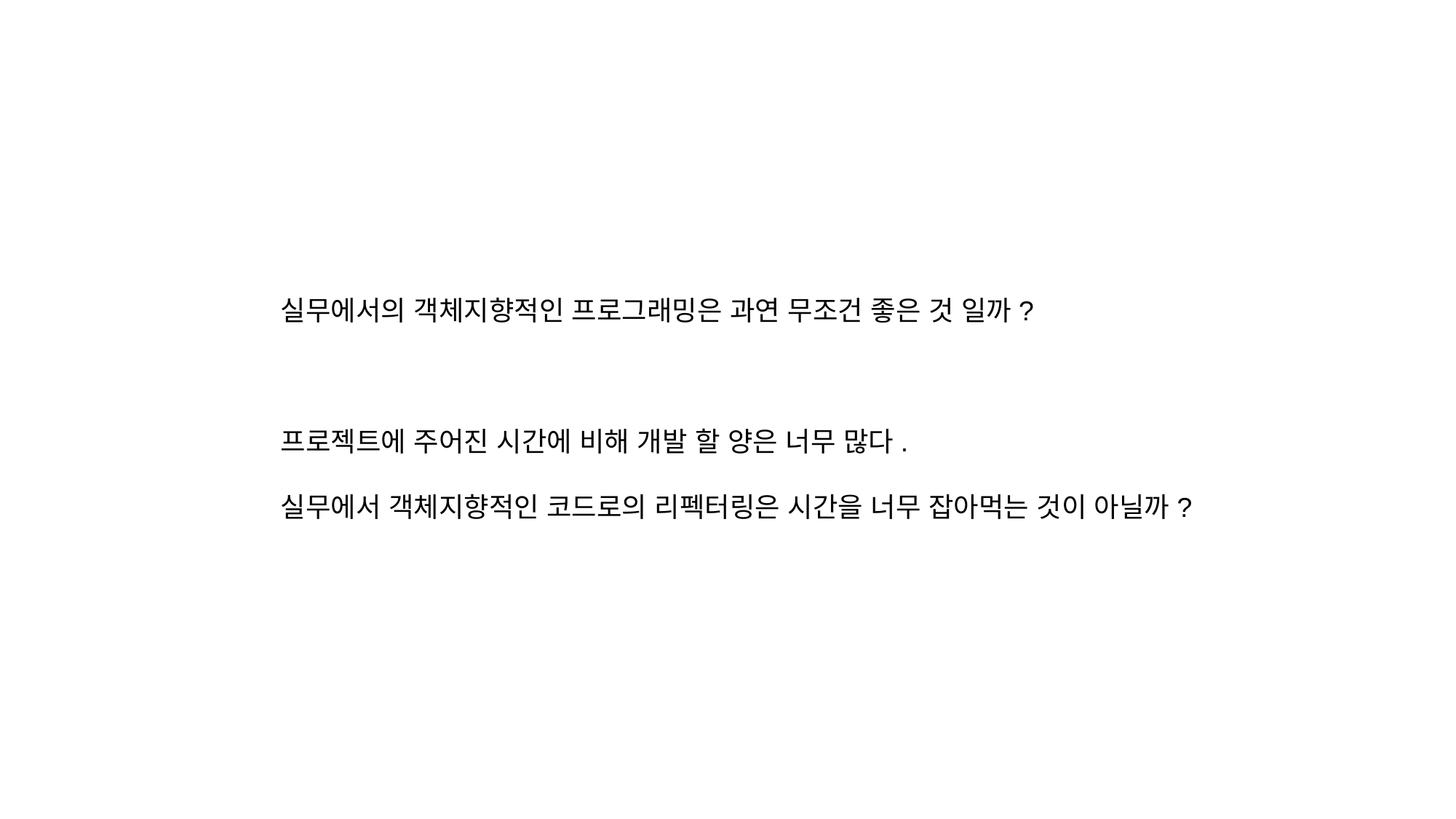

실무에서의 객체지향적인 프로그래밍은 과연 무조건 좋은 것 일까?

프로젝트에 주어진 시간에 비해 개발 할 양은 너무 많다.

실무에서 객체지향적인 코드로의 리펙터링은 시간을 너무 잡아먹는 것이 아닐까?